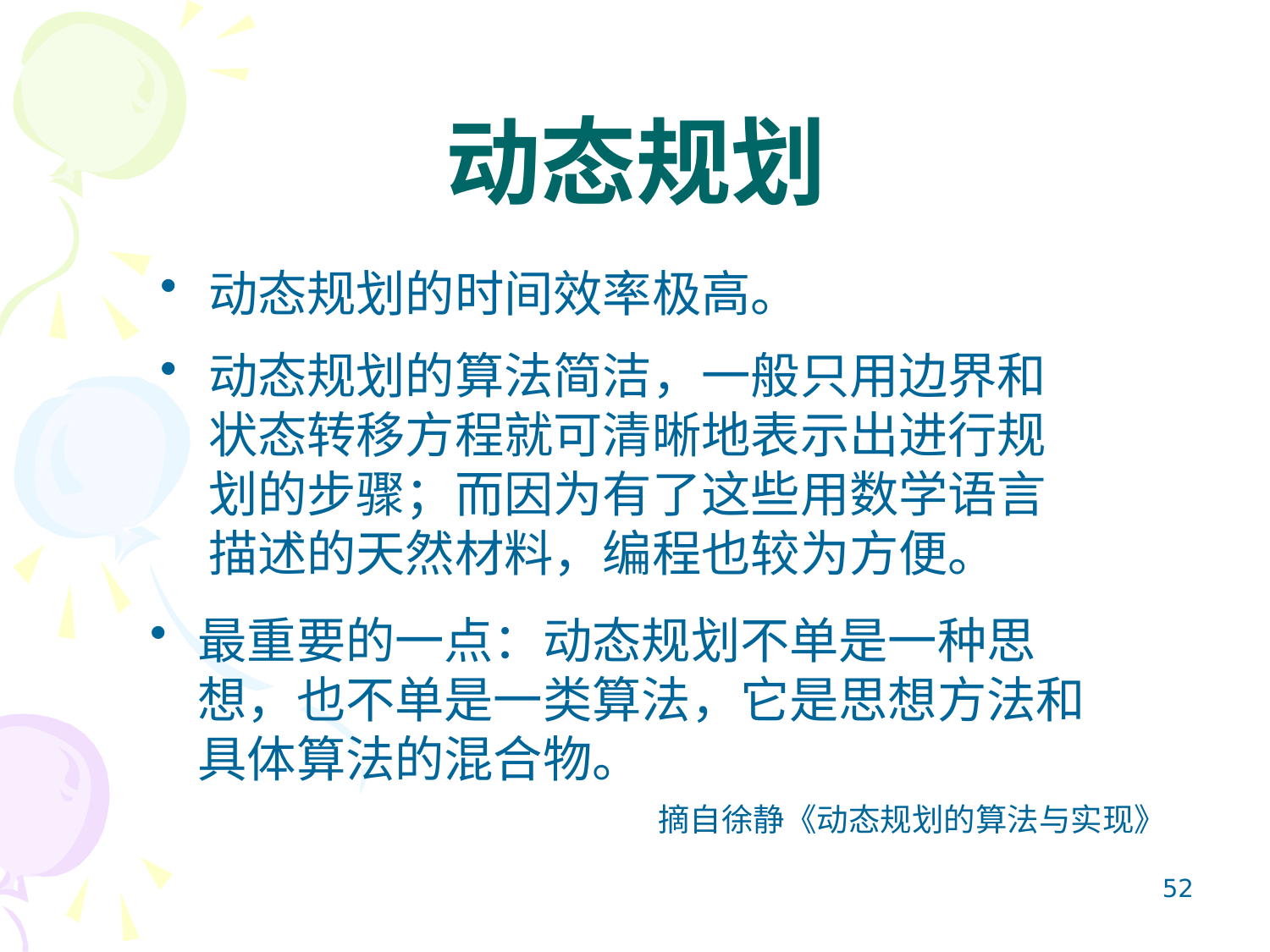

# 动态规划
动态规划的时间效率极高。
动态规划的算法简洁，一般只用边界和状态转移方程就可清晰地表示出进行规划的步骤；而因为有了这些用数学语言描述的天然材料，编程也较为方便。
最重要的一点：动态规划不单是一种思想，也不单是一类算法，它是思想方法和具体算法的混合物。
摘自徐静《动态规划的算法与实现》
52